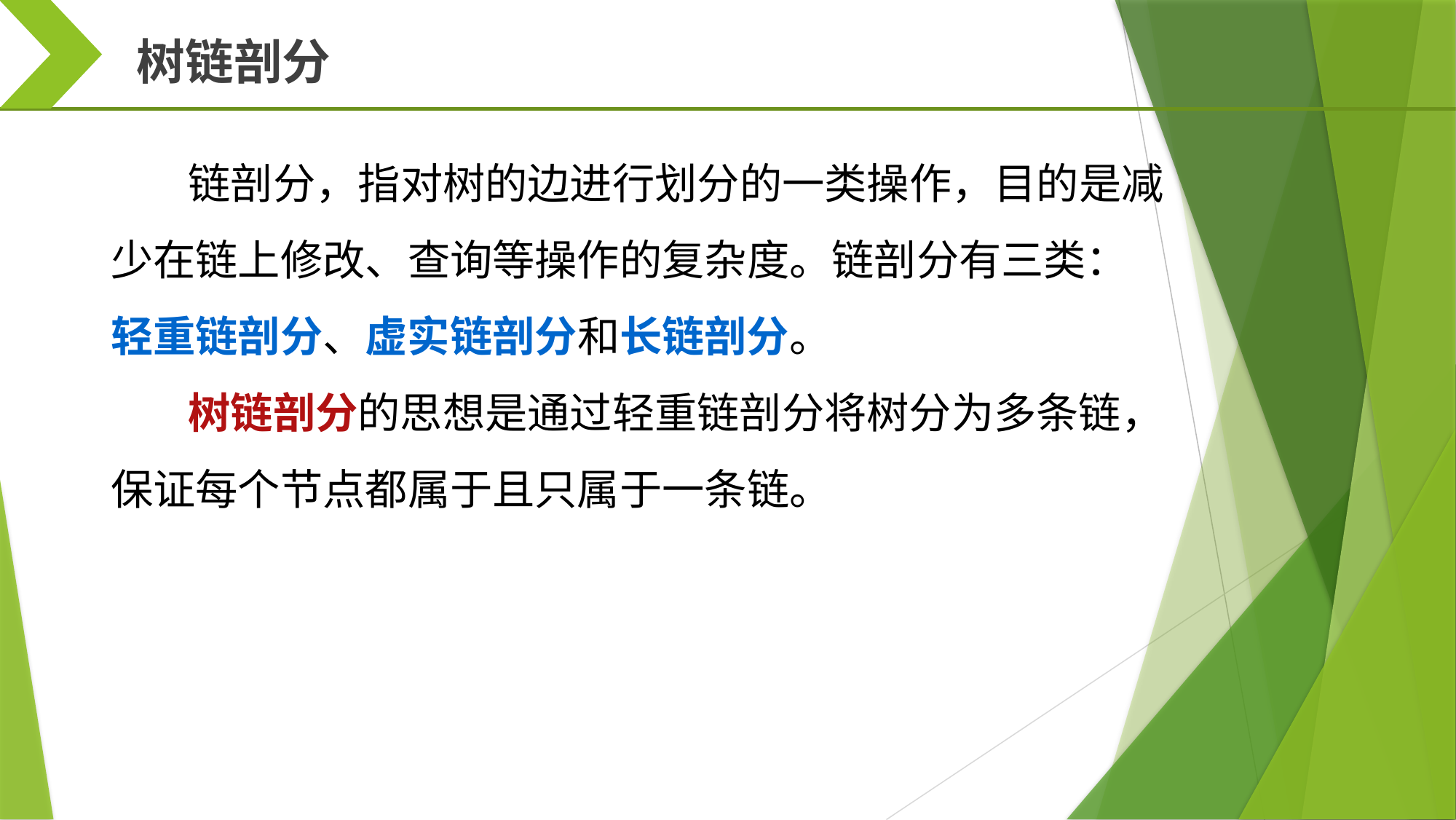

树链剖分
链剖分，指对树的边进行划分的一类操作，目的是减少在链上修改、查询等操作的复杂度。链剖分有三类：轻重链剖分、虚实链剖分和长链剖分。
树链剖分的思想是通过轻重链剖分将树分为多条链，保证每个节点都属于且只属于一条链。